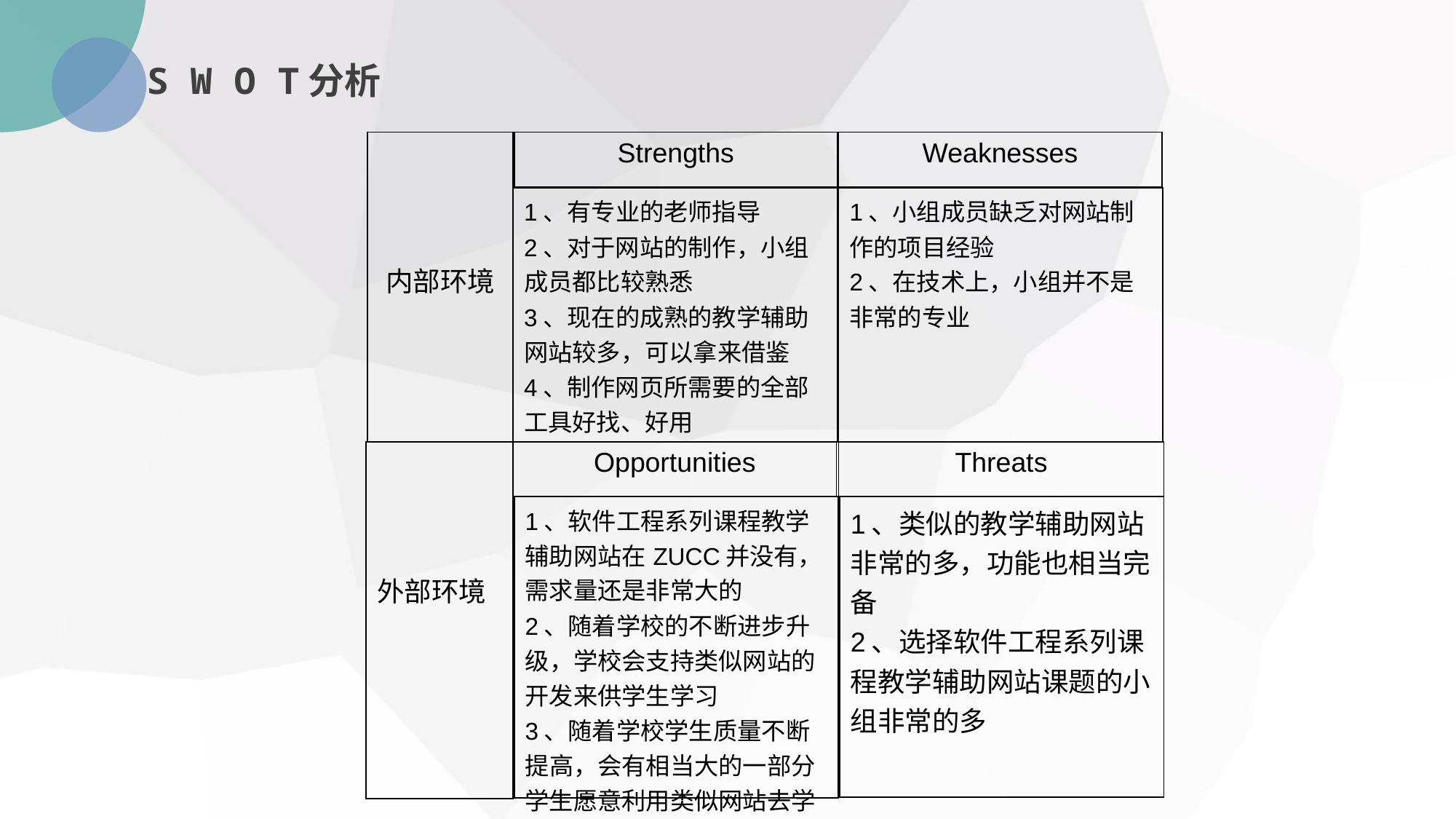

S W O T分析
| 内部环境 |
| --- |
| Strengths |
| --- |
| Weaknesses |
| --- |
| 1、有专业的老师指导 2、对于网站的制作，小组成员都比较熟悉 3、现在的成熟的教学辅助网站较多，可以拿来借鉴 4、制作网页所需要的全部工具好找、好用 |
| --- |
| 1、小组成员缺乏对网站制作的项目经验 2、在技术上，小组并不是非常的专业 |
| --- |
| 外部环境 |
| --- |
| Opportunities |
| --- |
| Threats |
| --- |
| 1、软件工程系列课程教学辅助网站在ZUCC并没有，需求量还是非常大的 2、随着学校的不断进步升级，学校会支持类似网站的开发来供学生学习 3、随着学校学生质量不断提高，会有相当大的一部分学生愿意利用类似网站去学习 |
| --- |
| 1、类似的教学辅助网站非常的多，功能也相当完备 2、选择软件工程系列课程教学辅助网站课题的小组非常的多 |
| --- |